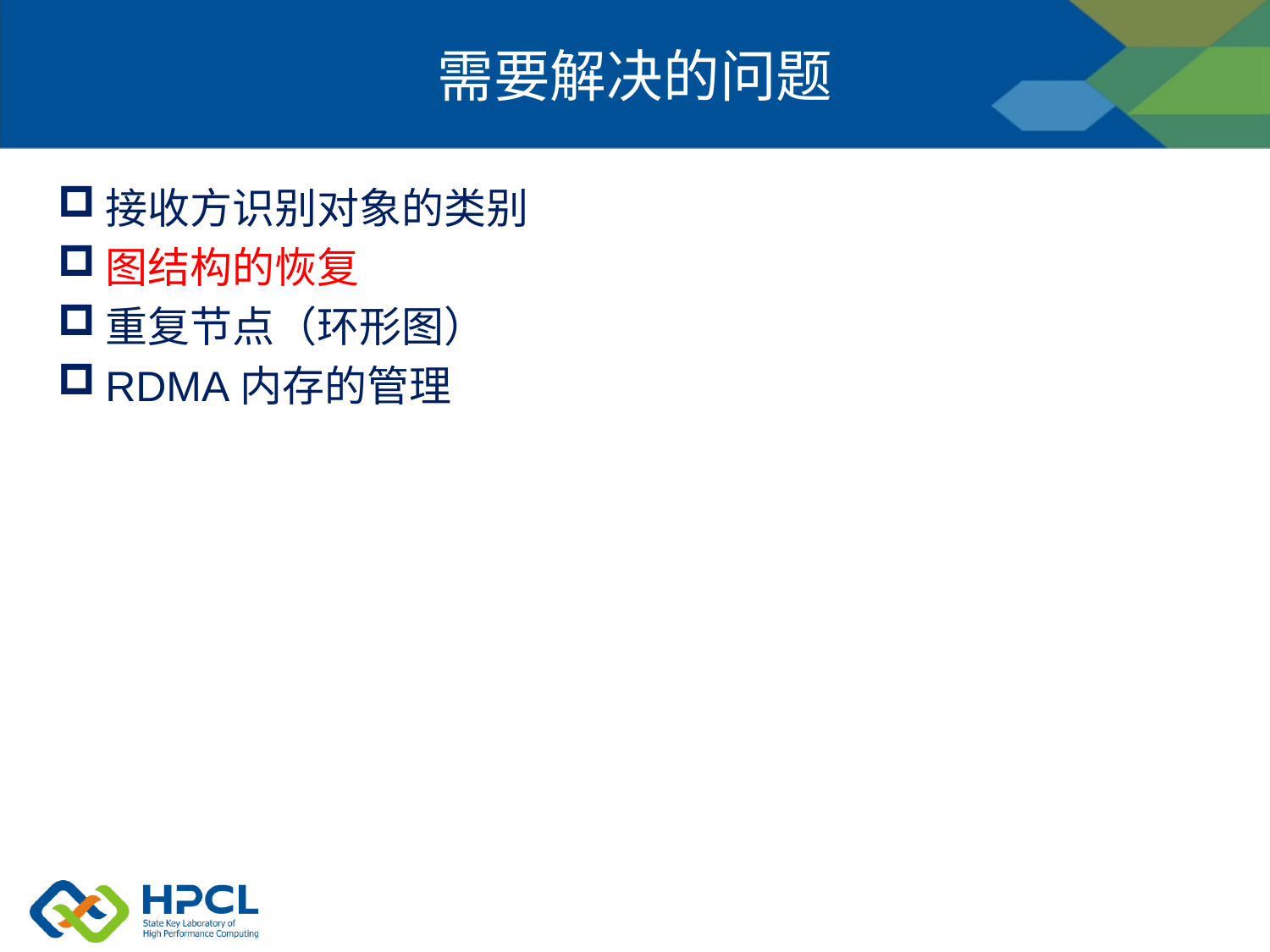

# 需要解决的问题
接收方识别对象的类别
图结构的恢复
重复节点（环形图）
RDMA内存的管理